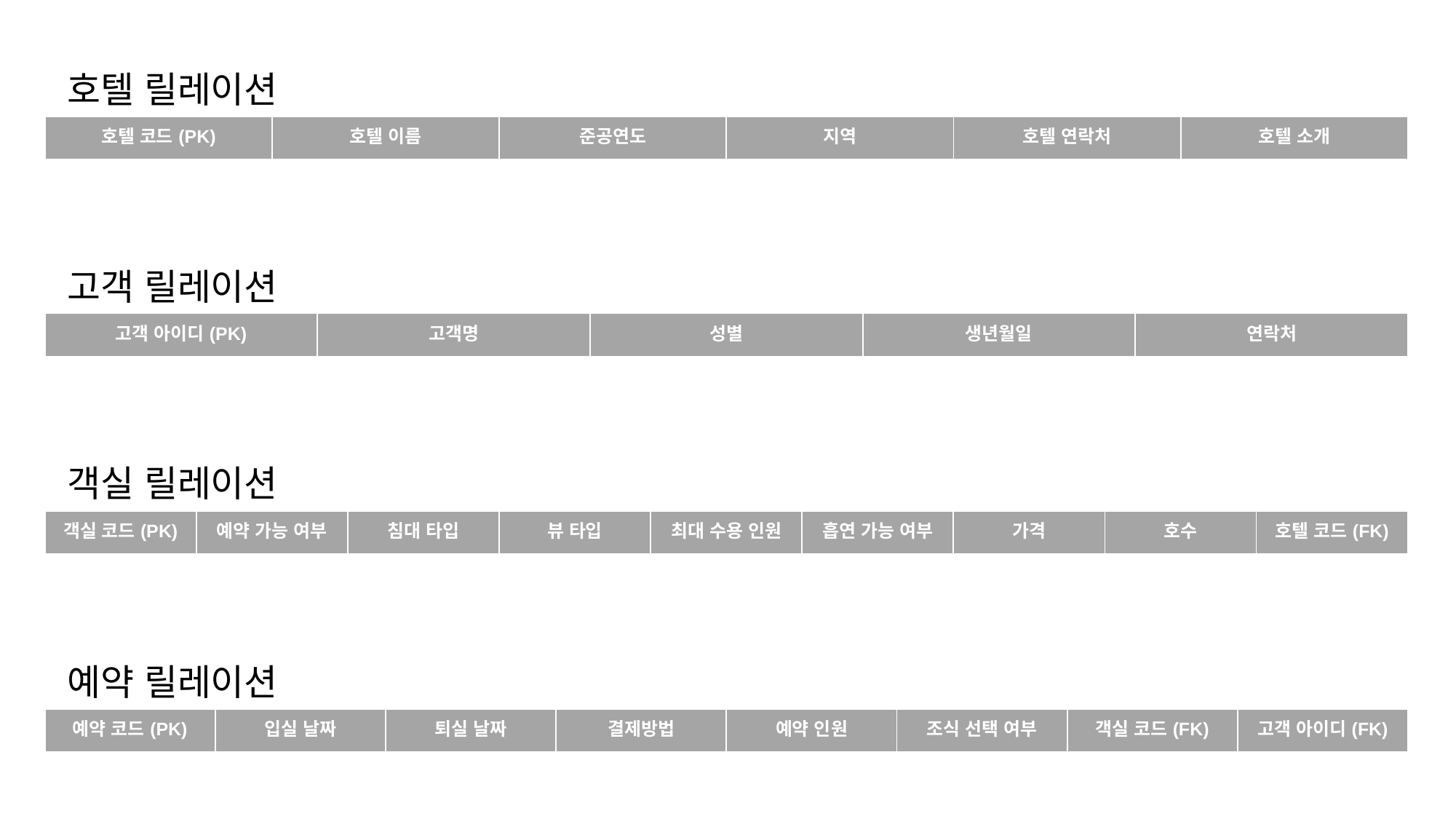

호텔 릴레이션
| 호텔 코드(PK) | 호텔 이름 | 준공연도 | 지역 | 호텔 연락처 | 호텔 소개 |
| --- | --- | --- | --- | --- | --- |
고객 릴레이션
| 고객 아이디(PK) | 고객명 | 성별 | 생년월일 | 연락처 |
| --- | --- | --- | --- | --- |
객실 릴레이션
| 객실 코드(PK) | 예약 가능 여부 | 침대 타입 | 뷰 타입 | 최대 수용 인원 | 흡연 가능 여부 | 가격 | 호수 | 호텔 코드(FK) |
| --- | --- | --- | --- | --- | --- | --- | --- | --- |
예약 릴레이션
| 예약 코드(PK) | 입실 날짜 | 퇴실 날짜 | 결제방법 | 예약 인원 | 조식 선택 여부 | 객실 코드(FK) | 고객 아이디(FK) |
| --- | --- | --- | --- | --- | --- | --- | --- |